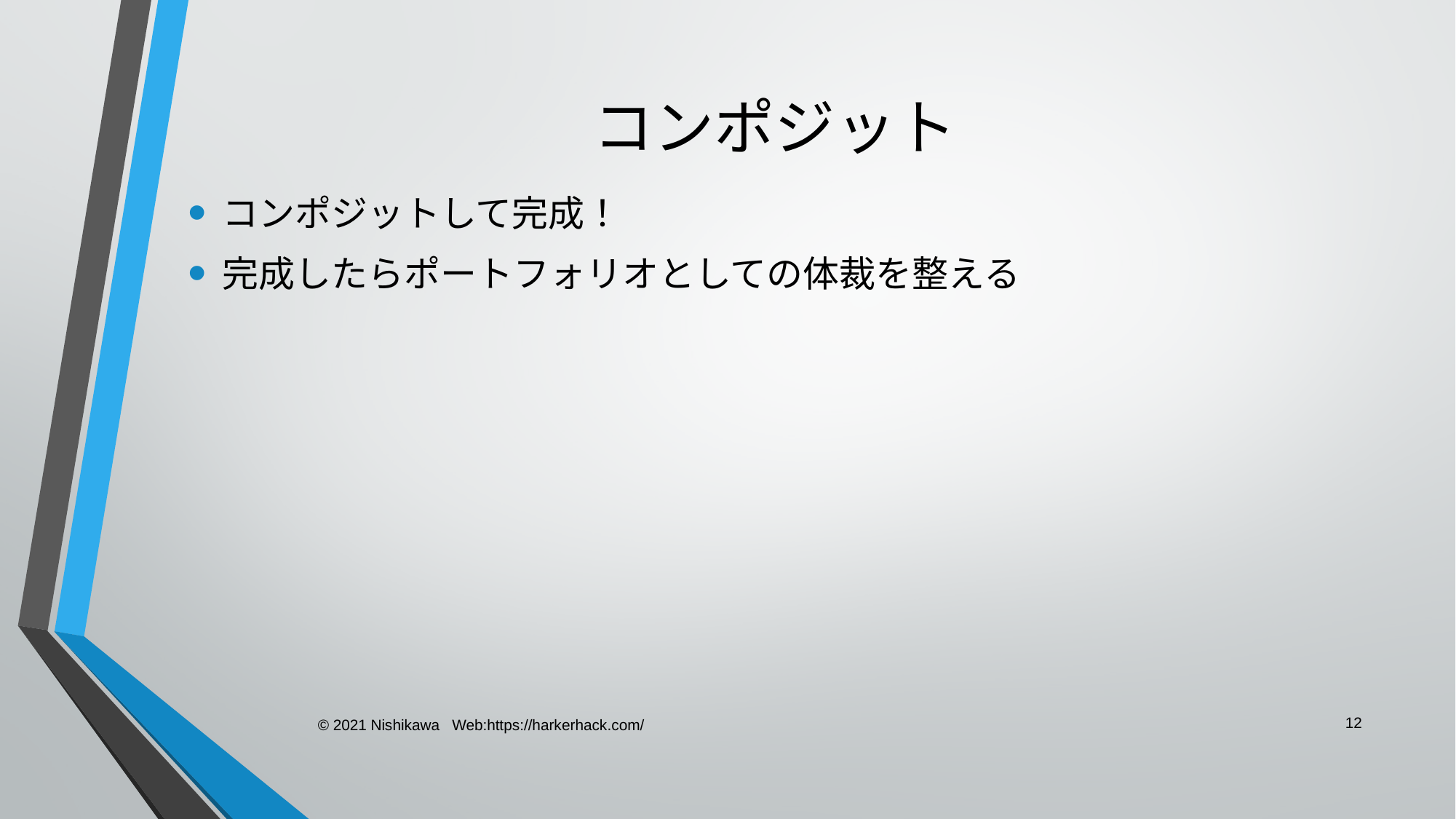

# コンポジット
コンポジットして完成！
完成したらポートフォリオとしての体裁を整える
12
© 2021 Nishikawa   Web:https://harkerhack.com/